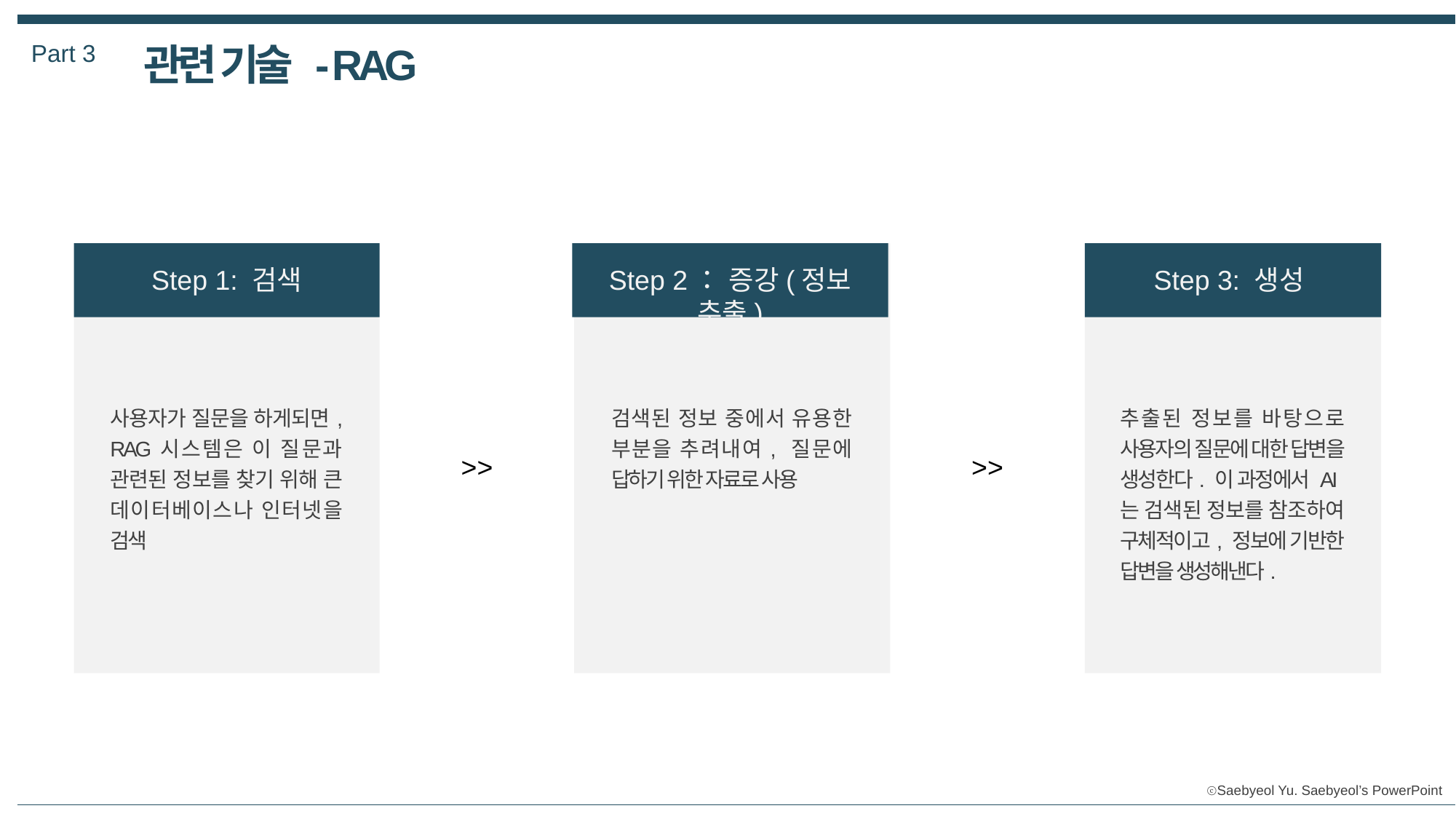

Part 3
관련 기술 - RAG

Step 1: 검색
Step 2： 증강(정보 추출)
Step 3: 생성
사용자가 질문을 하게되면, RAG시스템은 이 질문과 관련된 정보를 찾기 위해 큰 데이터베이스나 인터넷을 검색
검색된 정보 중에서 유용한 부분을 추려내여, 질문에 답하기 위한 자료로 사용

추출된 정보를 바탕으로 사용자의 질문에 대한 답변을 생성한다. 이 과정에서 AI는 검색된 정보를 참조하여 구체적이고, 정보에 기반한 답변을 생성해낸다.

>>
>>